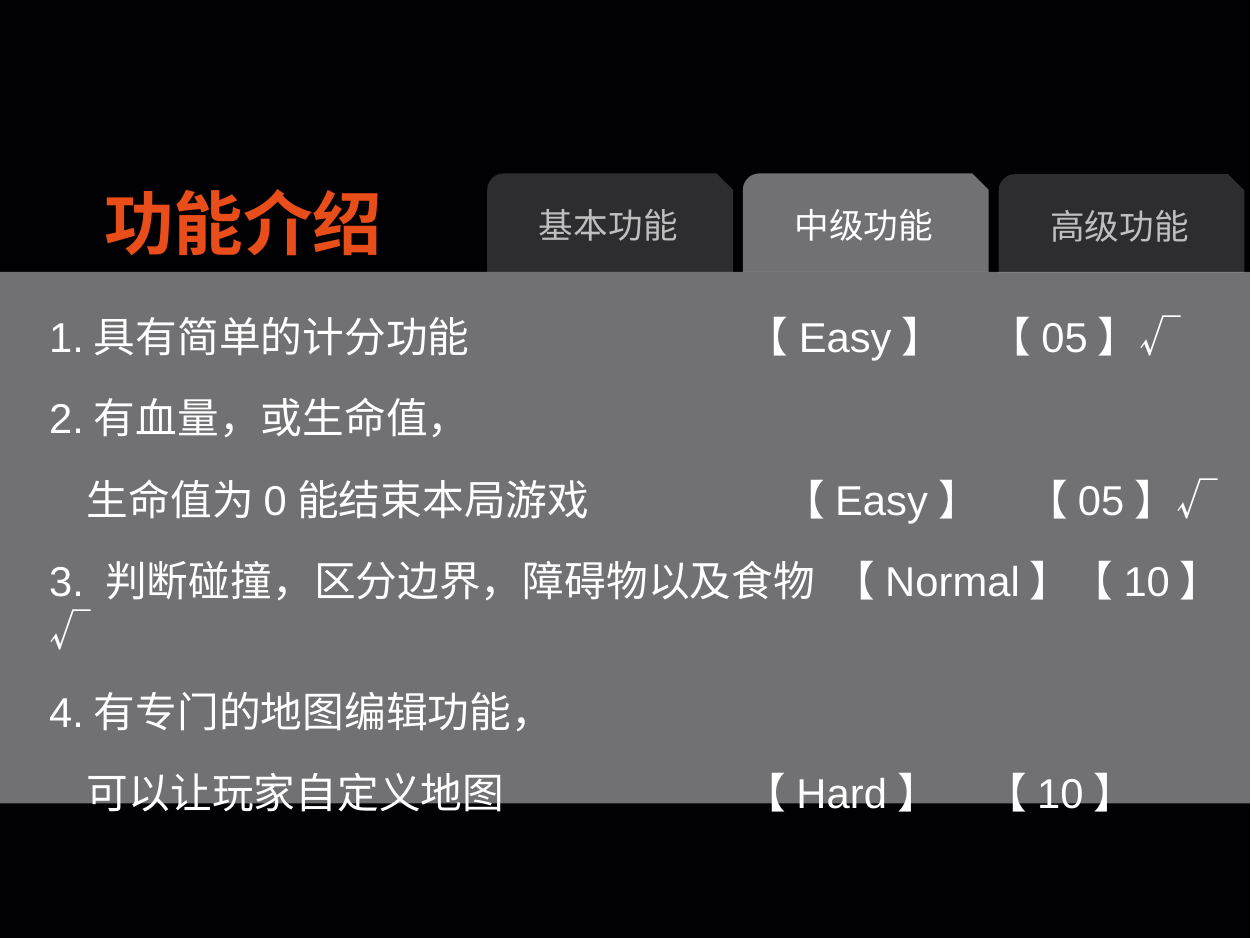

功能介绍
基本功能
中级功能
高级功能

1.具有简单的计分功能                              【Easy】     【05】√
2.有血量，或生命值，
   生命值为0能结束本局游戏                     【Easy】     【05】√
3. 判断碰撞，区分边界，障碍物以及食物  【Normal】【10】√
4.有专门的地图编辑功能，
   可以让玩家自定义地图                          【Hard】     【10】